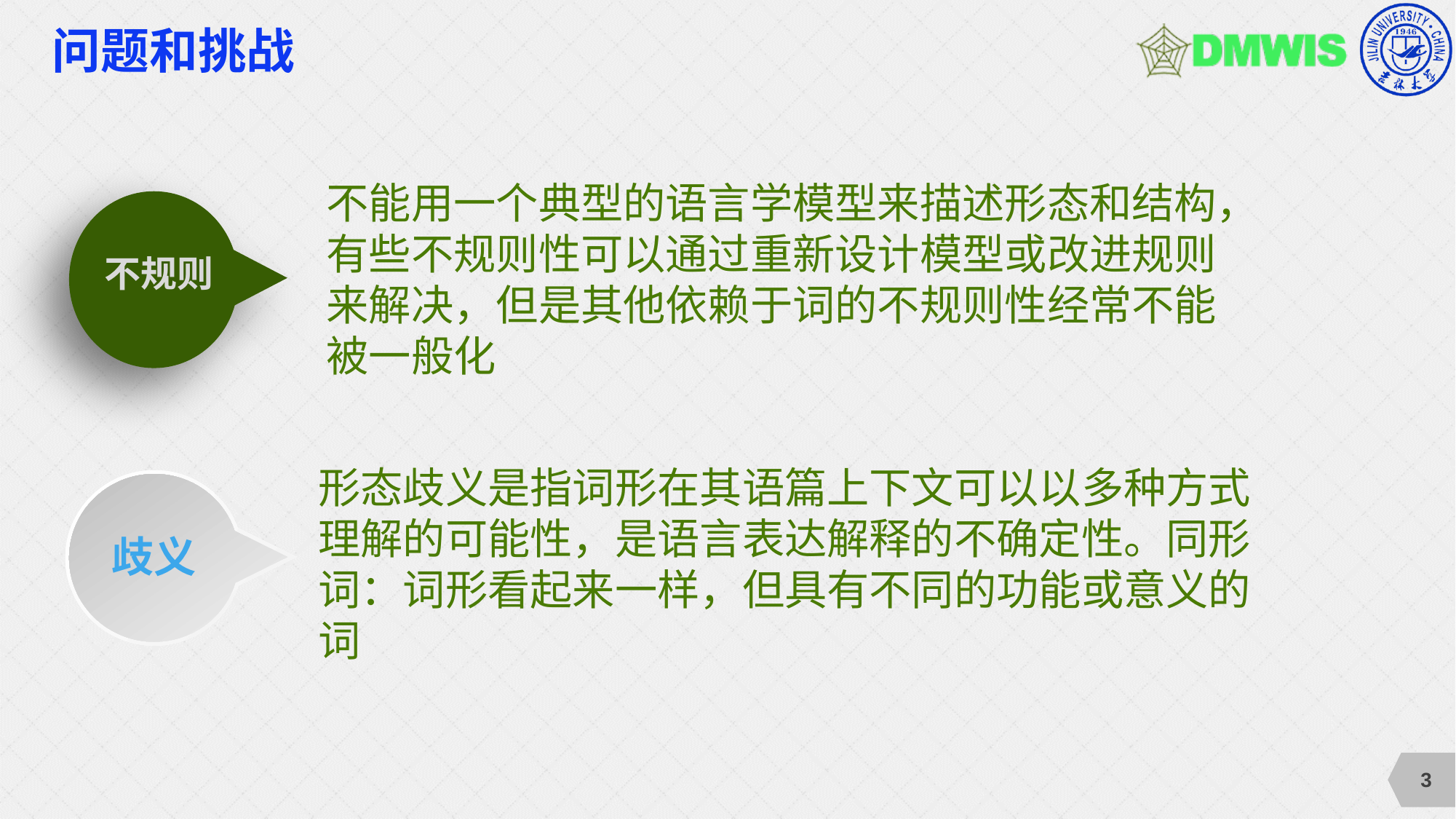

# 问题和挑战

不能用一个典型的语言学模型来描述形态和结构，有些不规则性可以通过重新设计模型或改进规则来解决，但是其他依赖于词的不规则性经常不能被一般化

不规则

形态歧义是指词形在其语篇上下文可以以多种方式理解的可能性，是语言表达解释的不确定性。同形词：词形看起来一样，但具有不同的功能或意义的词
歧义
3